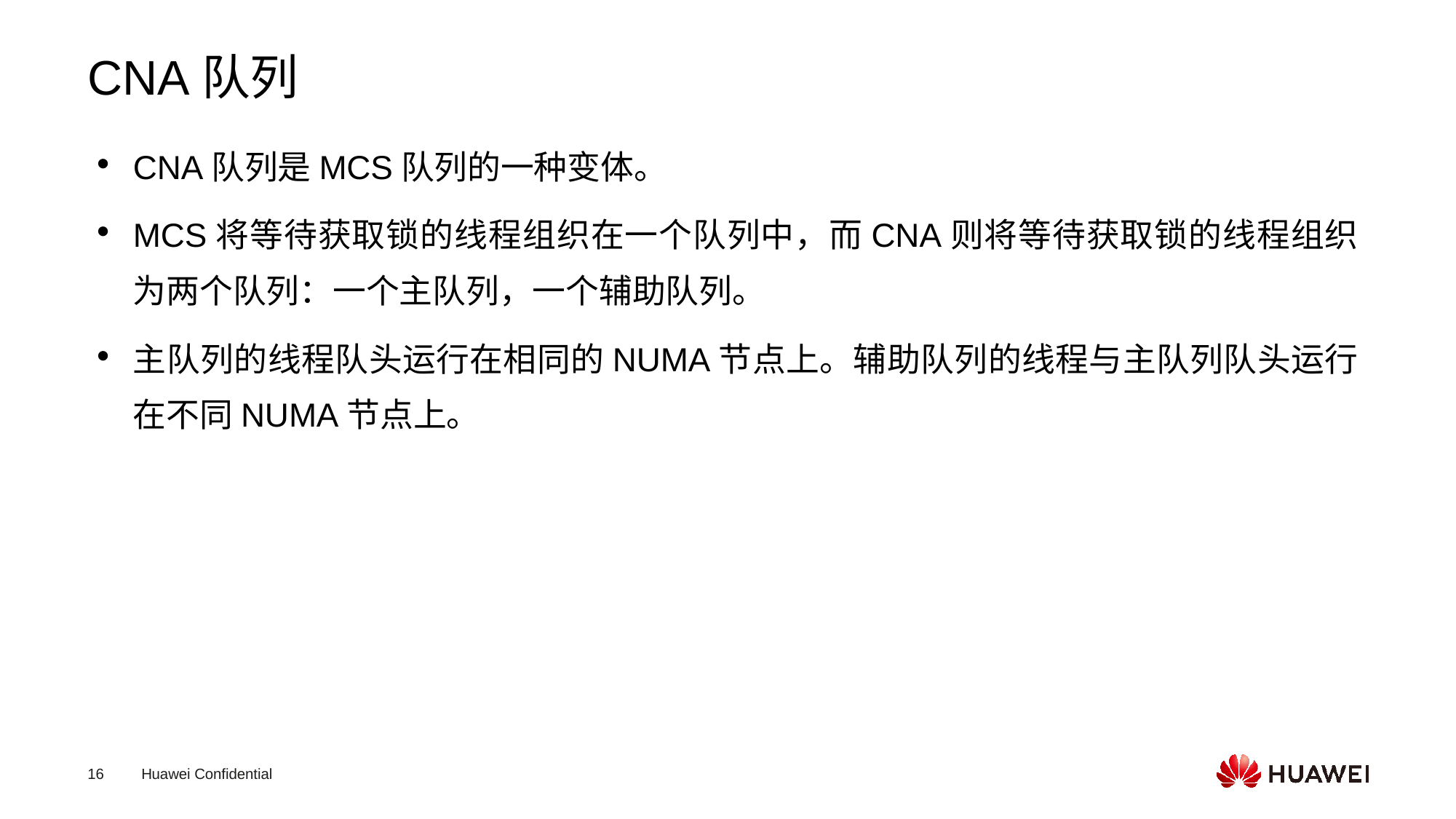

# CNA队列
CNA队列是MCS队列的一种变体。
MCS将等待获取锁的线程组织在一个队列中，而CNA则将等待获取锁的线程组织为两个队列：一个主队列，一个辅助队列。
主队列的线程队头运行在相同的NUMA节点上。辅助队列的线程与主队列队头运行在不同NUMA节点上。